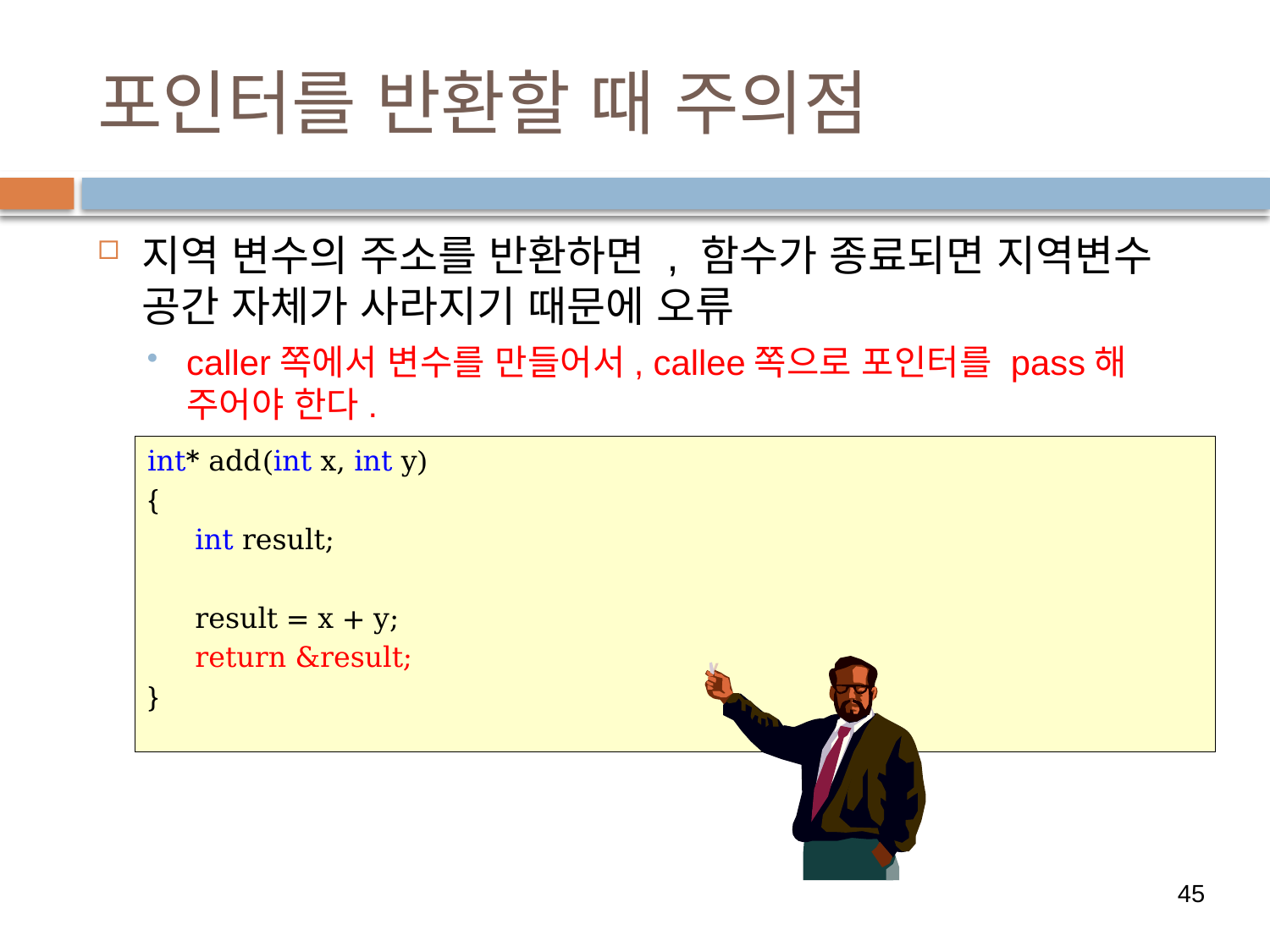

# 포인터를 반환할 때 주의점
지역 변수의 주소를 반환하면 , 함수가 종료되면 지역변수 공간 자체가 사라지기 때문에 오류
caller쪽에서 변수를 만들어서, callee쪽으로 포인터를 pass해 주어야 한다.
int* add(int x, int y)
{
	int result;

	result = x + y;
	return &result;
}

45